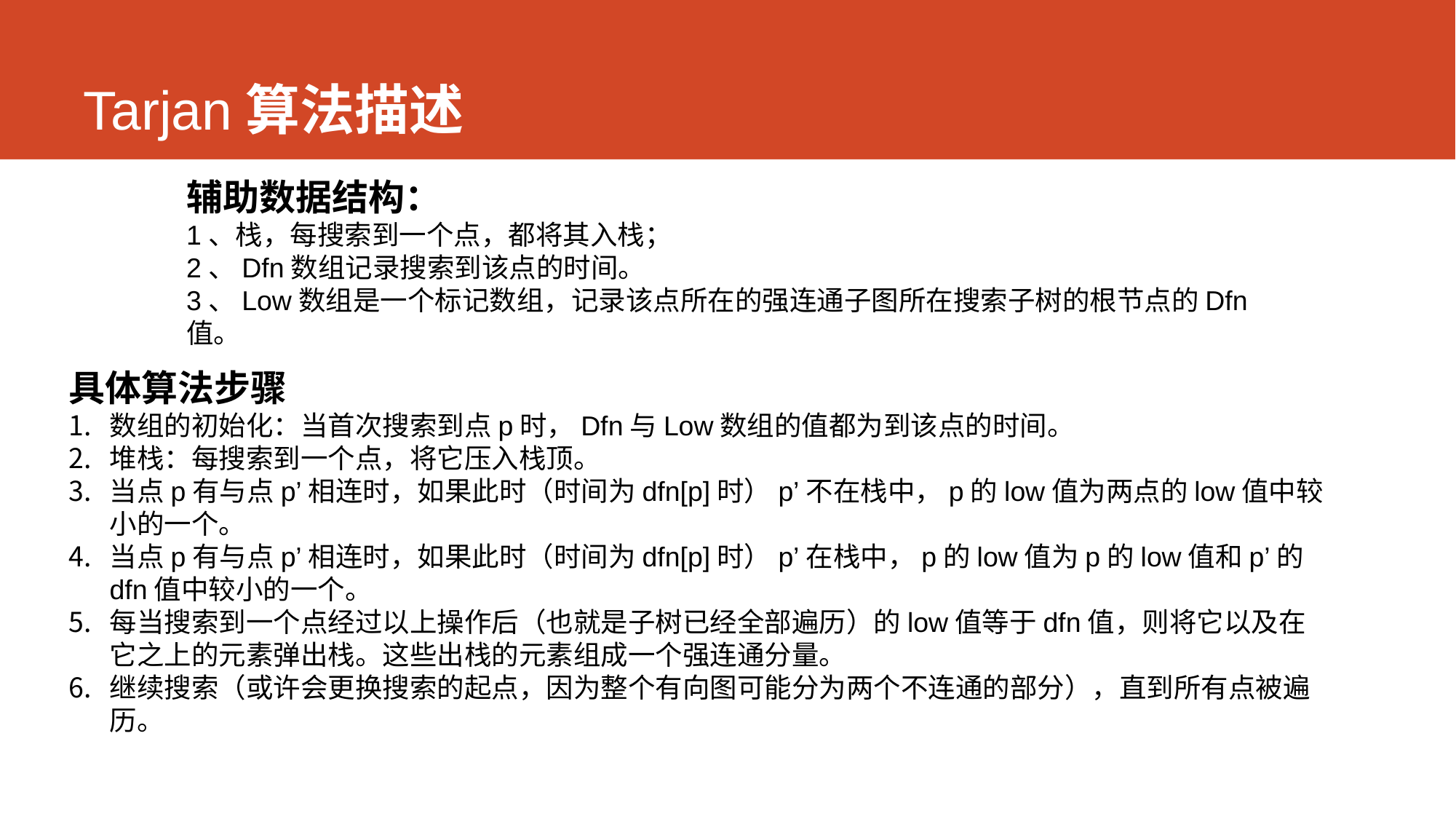

# Tarjan算法描述
辅助数据结构：
1、栈，每搜索到一个点，都将其入栈；
2、Dfn数组记录搜索到该点的时间。
3、Low数组是一个标记数组，记录该点所在的强连通子图所在搜索子树的根节点的Dfn值。
具体算法步骤
数组的初始化：当首次搜索到点p时，Dfn与Low数组的值都为到该点的时间。
堆栈：每搜索到一个点，将它压入栈顶。
当点p有与点p’相连时，如果此时（时间为dfn[p]时）p’不在栈中，p的low值为两点的low值中较小的一个。
当点p有与点p’相连时，如果此时（时间为dfn[p]时）p’在栈中，p的low值为p的low值和p’的dfn值中较小的一个。
每当搜索到一个点经过以上操作后（也就是子树已经全部遍历）的low值等于dfn值，则将它以及在它之上的元素弹出栈。这些出栈的元素组成一个强连通分量。
继续搜索（或许会更换搜索的起点，因为整个有向图可能分为两个不连通的部分），直到所有点被遍历。